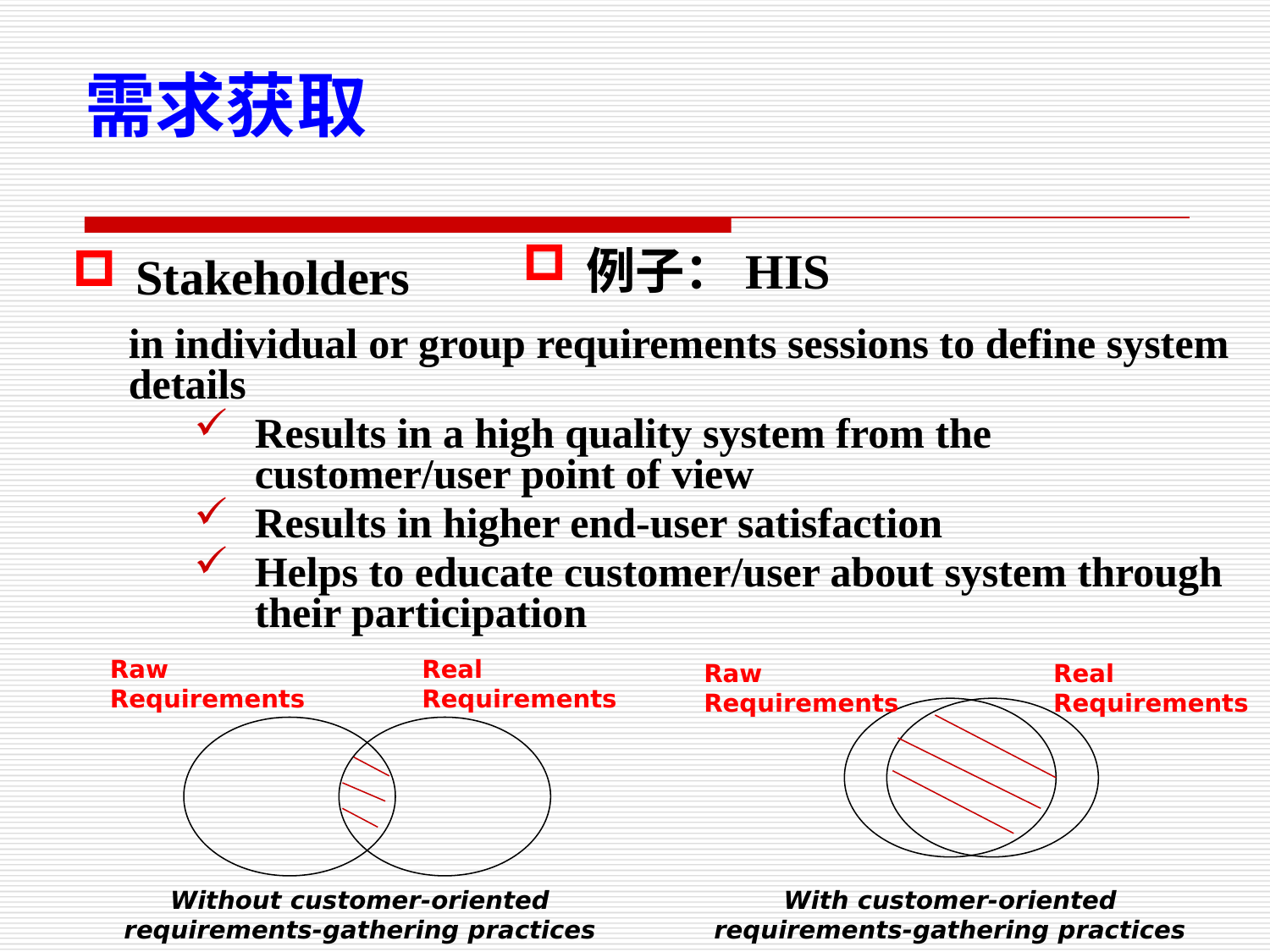

需求获取
例子：HIS
Stakeholders
in individual or group requirements sessions to define system details
Results in a high quality system from the customer/user point of view
Results in higher end-user satisfaction
Helps to educate customer/user about system through their participation
Raw Requirements
Real Requirements
Raw Requirements
Real Requirements

Without customer-oriented
requirements-gathering practices
With customer-oriented
requirements-gathering practices